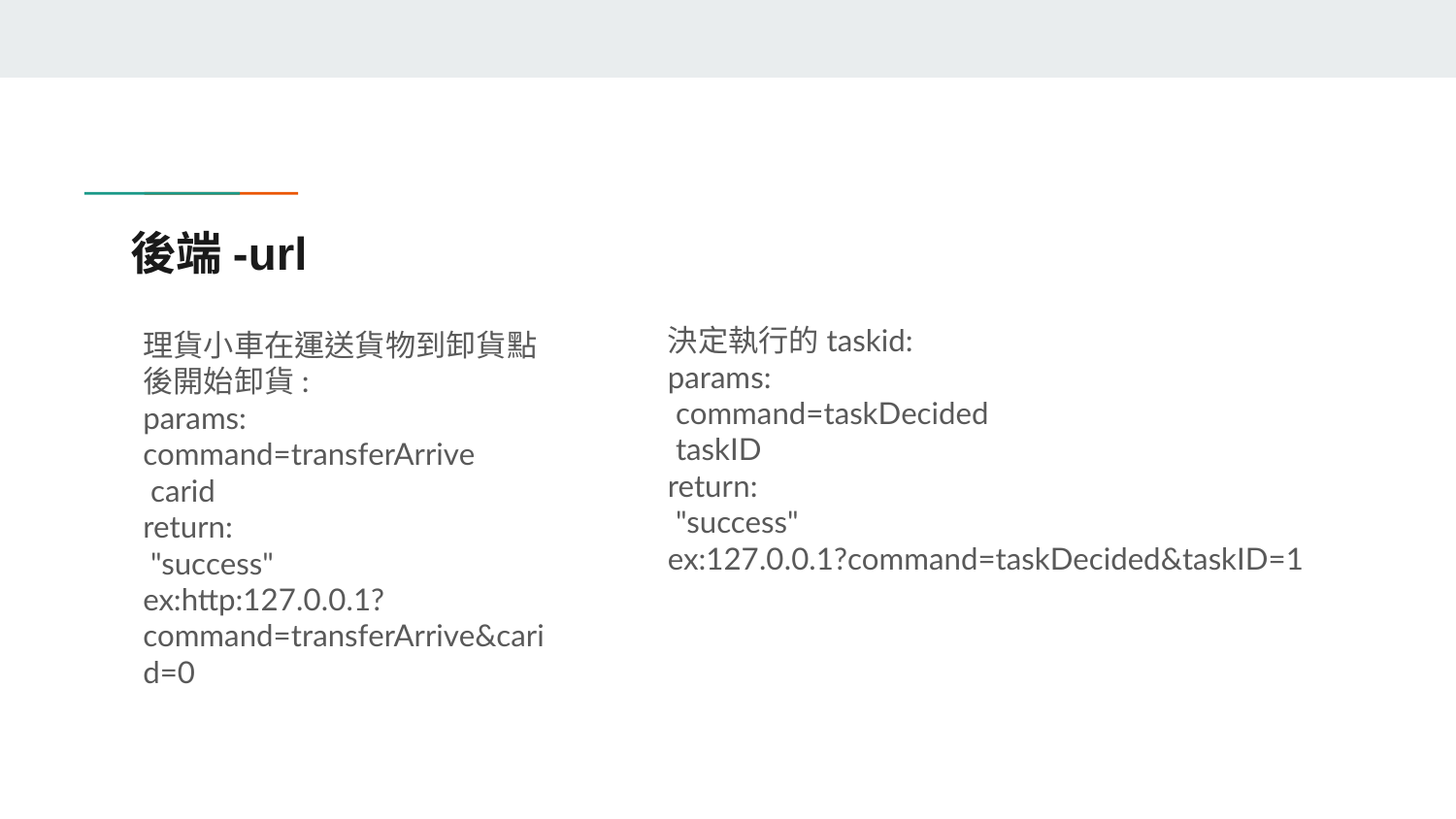

# 後端-url
決定執行的taskid:
params:
 command=taskDecided
 taskID
return:
 "success"
ex:127.0.0.1?command=taskDecided&taskID=1

理貨小車在運送貨物到卸貨點後開始卸貨:
params:
command=transferArrive
 carid
return:
 "success"
ex:http:127.0.0.1?command=transferArrive&carid=0